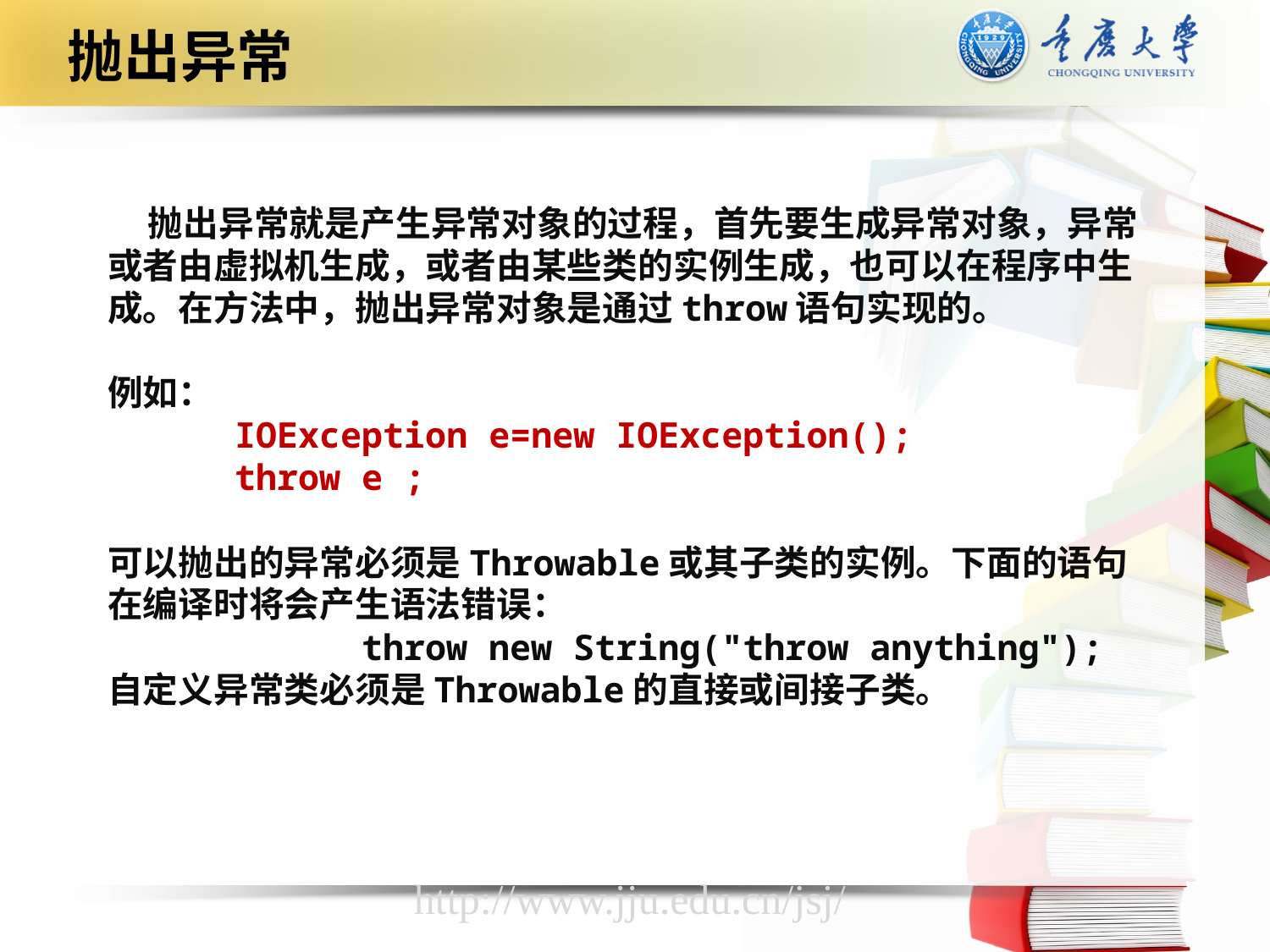

抛出异常
    抛出异常就是产生异常对象的过程，首先要生成异常对象，异常或者由虚拟机生成，或者由某些类的实例生成，也可以在程序中生成。在方法中，抛出异常对象是通过throw语句实现的。

例如：
	IOException e=new IOException();
	throw e ;

可以抛出的异常必须是Throwable或其子类的实例。下面的语句在编译时将会产生语法错误：
       	throw new String("throw anything");
自定义异常类必须是Throwable的直接或间接子类。
http://www.jju.edu.cn/jsj/